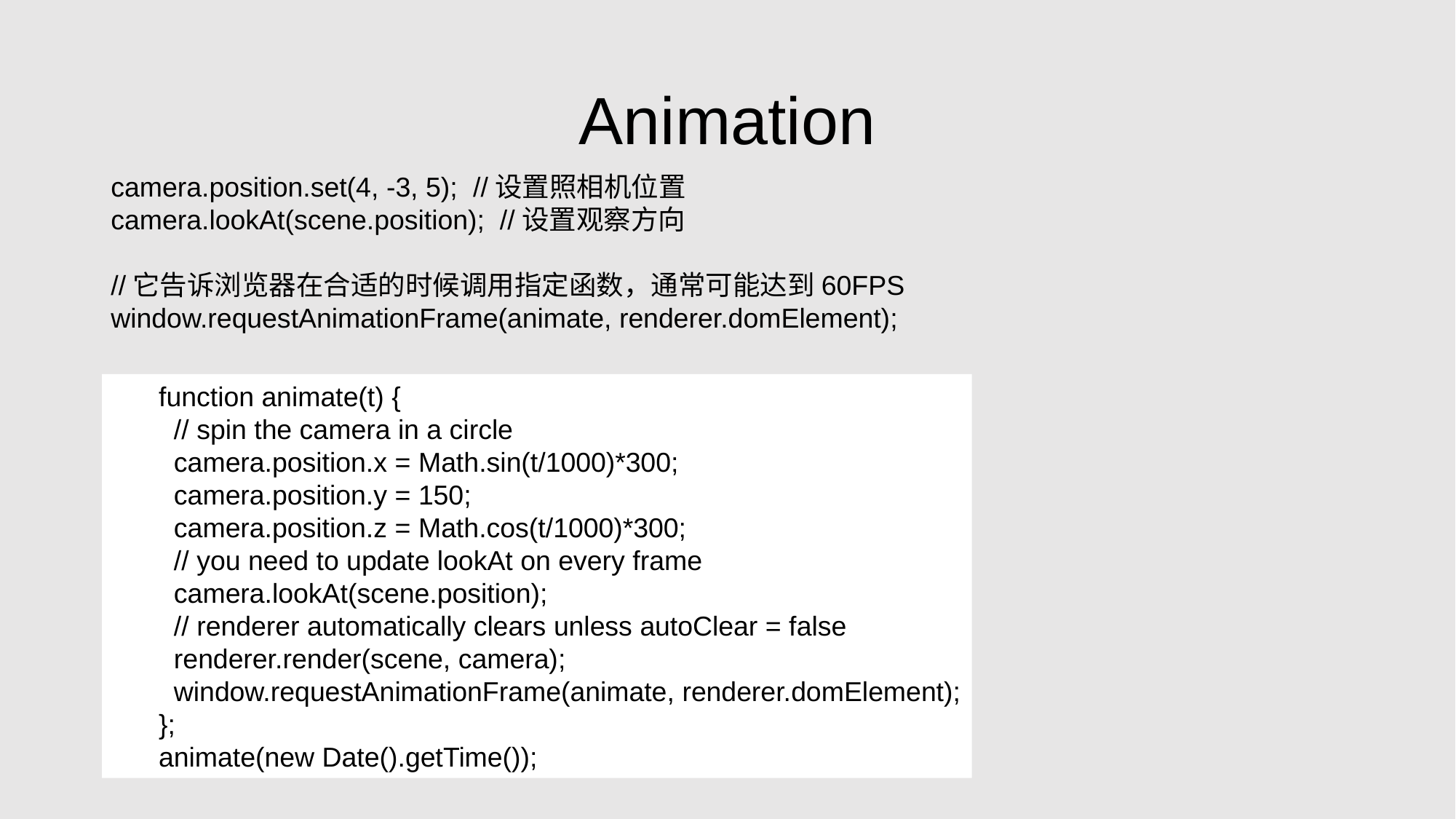

# Animation
camera.position.set(4, -3, 5);  //设置照相机位置
camera.lookAt(scene.position);  //设置观察方向

//它告诉浏览器在合适的时候调用指定函数，通常可能达到60FPS
window.requestAnimationFrame(animate, renderer.domElement);

      function animate(t) {
        // spin the camera in a circle
        camera.position.x = Math.sin(t/1000)*300;
        camera.position.y = 150;
        camera.position.z = Math.cos(t/1000)*300;
        // you need to update lookAt on every frame
        camera.lookAt(scene.position);
        // renderer automatically clears unless autoClear = false
        renderer.render(scene, camera);
        window.requestAnimationFrame(animate, renderer.domElement);
      };
      animate(new Date().getTime());